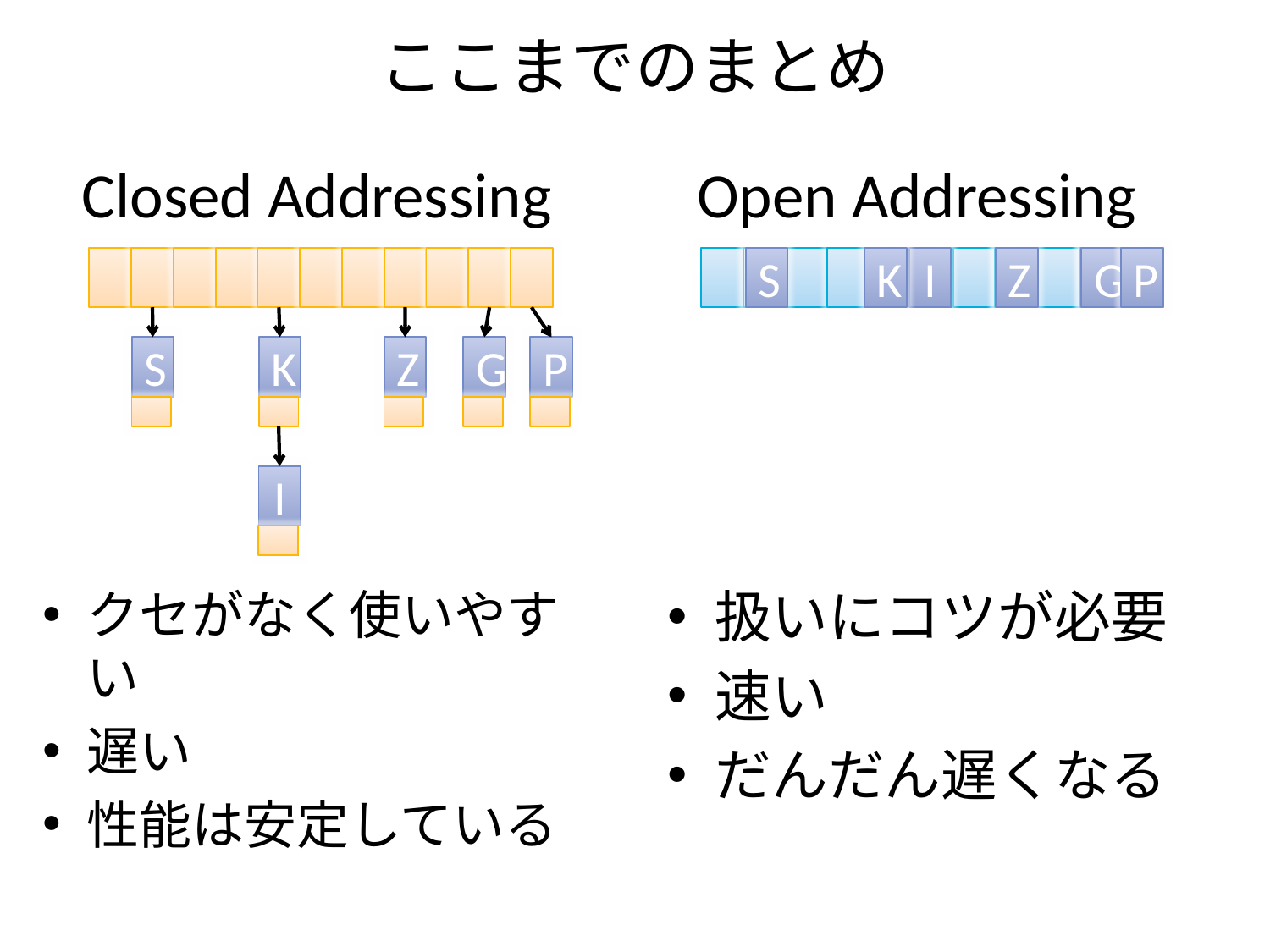

# ここまでのまとめ
Open Addressing
Closed Addressing

G

S

K

I

Z

P
S
K
Z
G
P

I

クセがなく使いやすい
遅い
性能は安定している

扱いにコツが必要
速い
だんだん遅くなる